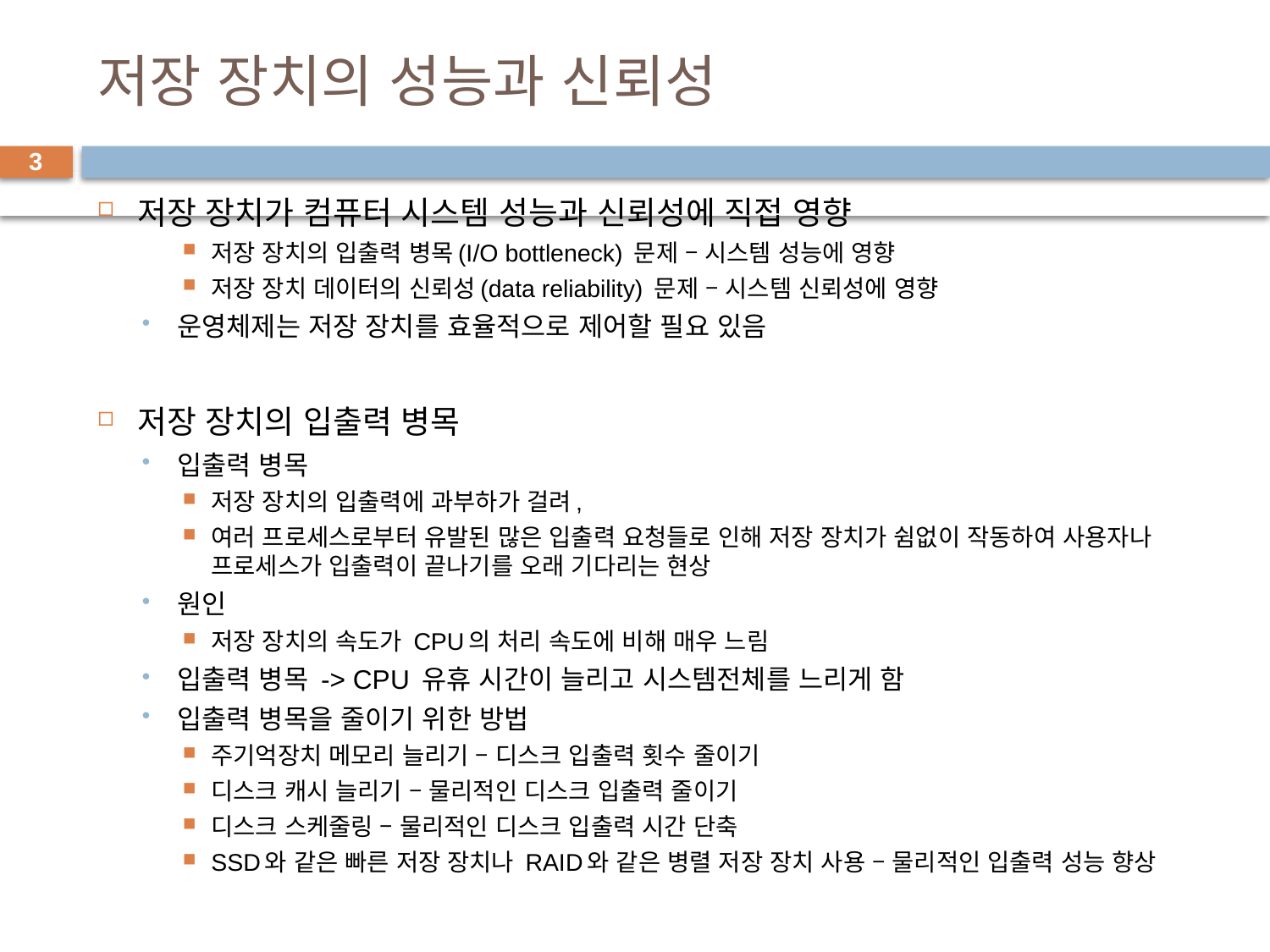

# 저장 장치의 성능과 신뢰성
3
저장 장치가 컴퓨터 시스템 성능과 신뢰성에 직접 영향
저장 장치의 입출력 병목(I/O bottleneck) 문제 – 시스템 성능에 영향
저장 장치 데이터의 신뢰성(data reliability) 문제 – 시스템 신뢰성에 영향
운영체제는 저장 장치를 효율적으로 제어할 필요 있음

저장 장치의 입출력 병목
입출력 병목
저장 장치의 입출력에 과부하가 걸려,
여러 프로세스로부터 유발된 많은 입출력 요청들로 인해 저장 장치가 쉼없이 작동하여 사용자나 프로세스가 입출력이 끝나기를 오래 기다리는 현상
원인
저장 장치의 속도가 CPU의 처리 속도에 비해 매우 느림
입출력 병목 -> CPU 유휴 시간이 늘리고 시스템전체를 느리게 함
입출력 병목을 줄이기 위한 방법
주기억장치 메모리 늘리기 – 디스크 입출력 횟수 줄이기
디스크 캐시 늘리기 – 물리적인 디스크 입출력 줄이기
디스크 스케줄링 – 물리적인 디스크 입출력 시간 단축
SSD와 같은 빠른 저장 장치나 RAID와 같은 병렬 저장 장치 사용 – 물리적인 입출력 성능 향상